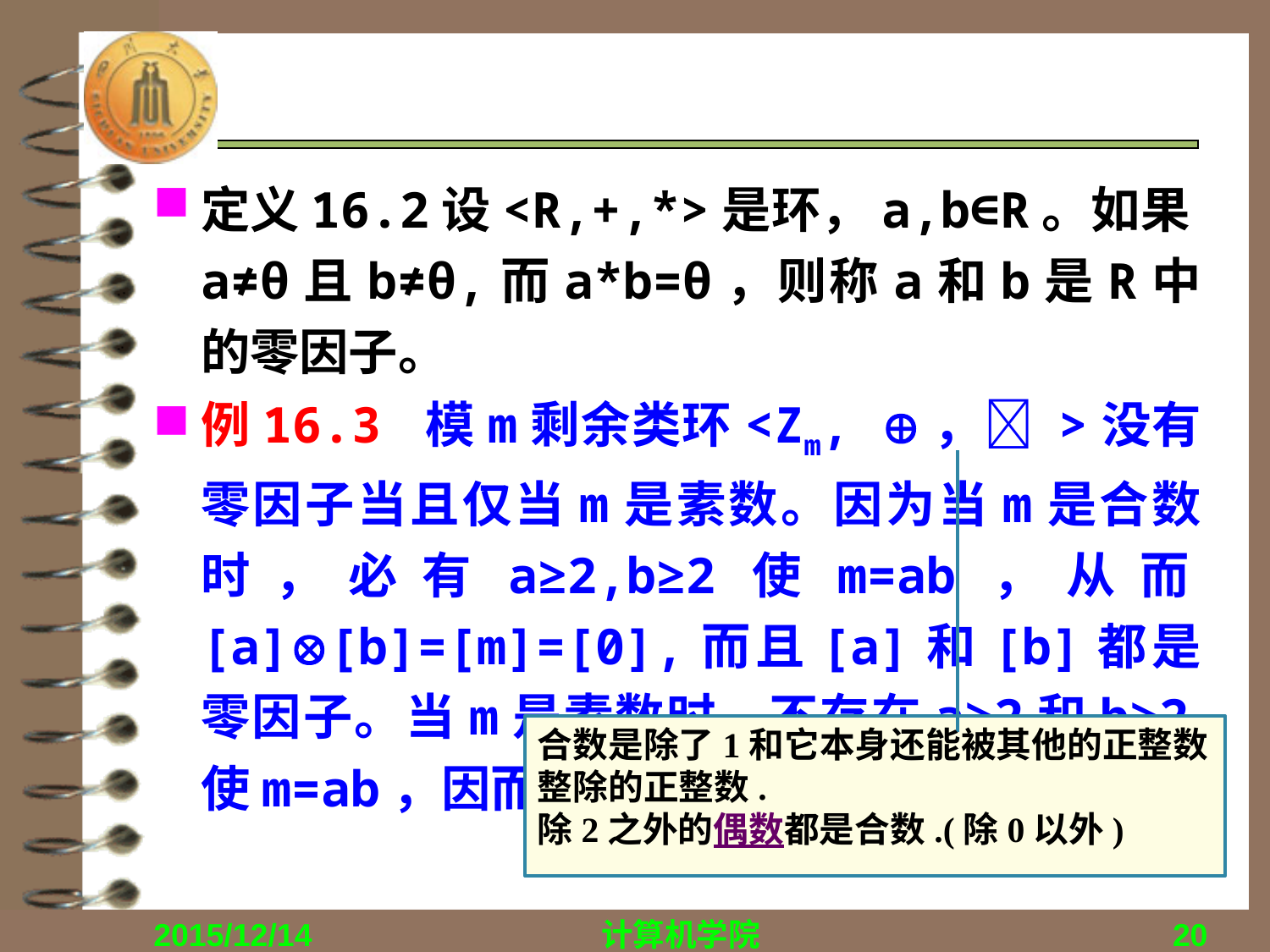

#
定义16.2设<R,+,*>是环，a,b∈R。如果a≠θ且b≠θ,而a*b=θ，则称a和b是R中的零因子。
例16.3 模m剩余类环<Zm, ⊕，⊗ >没有零因子当且仅当m是素数。因为当m是合数时，必有a≥2,b≥2使m=ab，从而[a]⊗[b]=[m]=[0],而且[a]和[b]都是零因子。当m是素数时，不存在a≥2和b≥2使m=ab，因而无零因子。
合数是除了1和它本身还能被其他的正整数整除的正整数.
除2之外的偶数都是合数.(除0以外)
2015/12/14
计算机学院
20